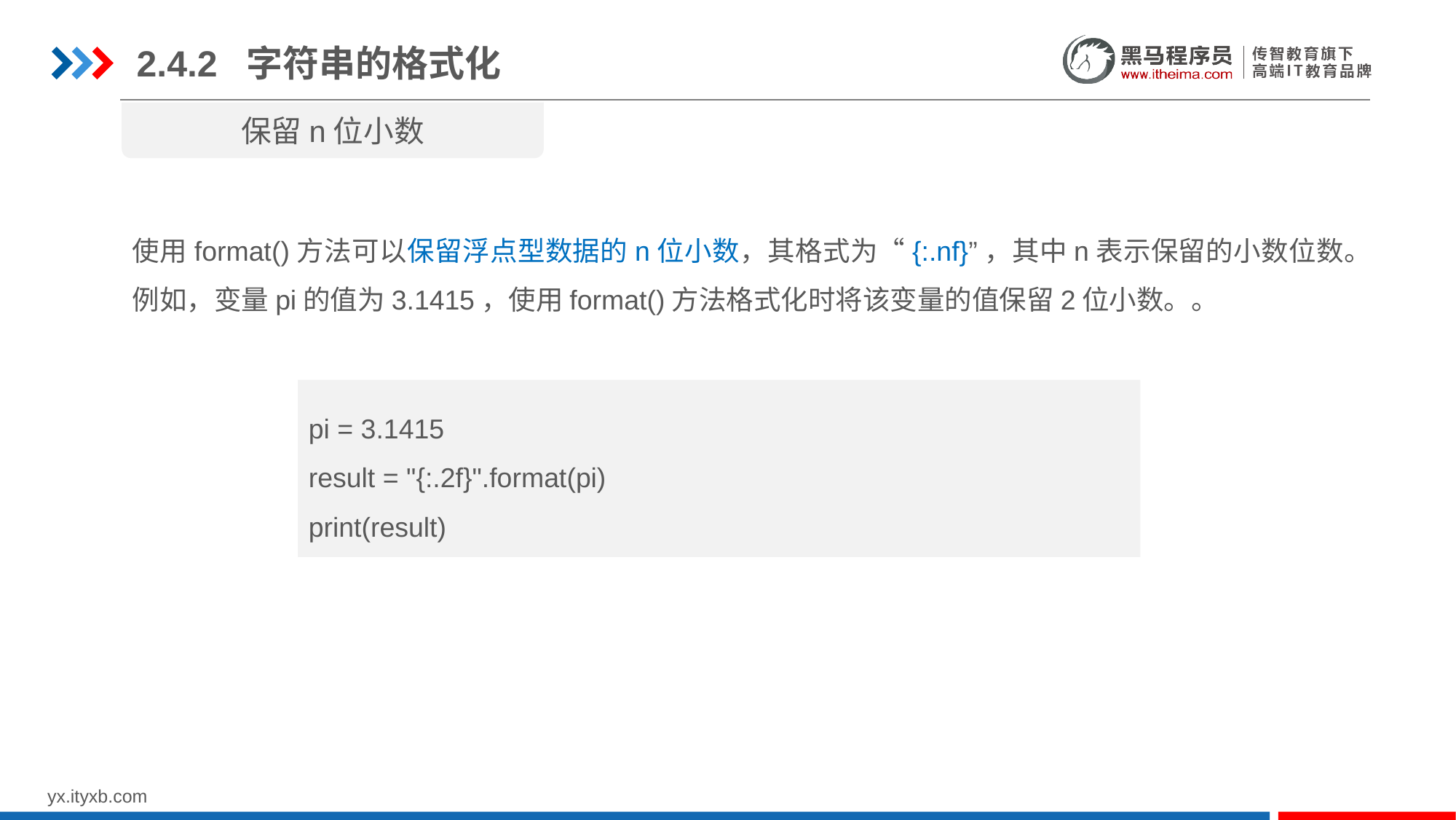

2.4.2  字符串的格式化

保留n位小数
使用format()方法可以保留浮点型数据的n位小数，其格式为“{:.nf}”，其中n表示保留的小数位数。例如，变量pi的值为3.1415，使用format()方法格式化时将该变量的值保留2位小数。。
pi = 3.1415
result = "{:.2f}".format(pi)
print(result)